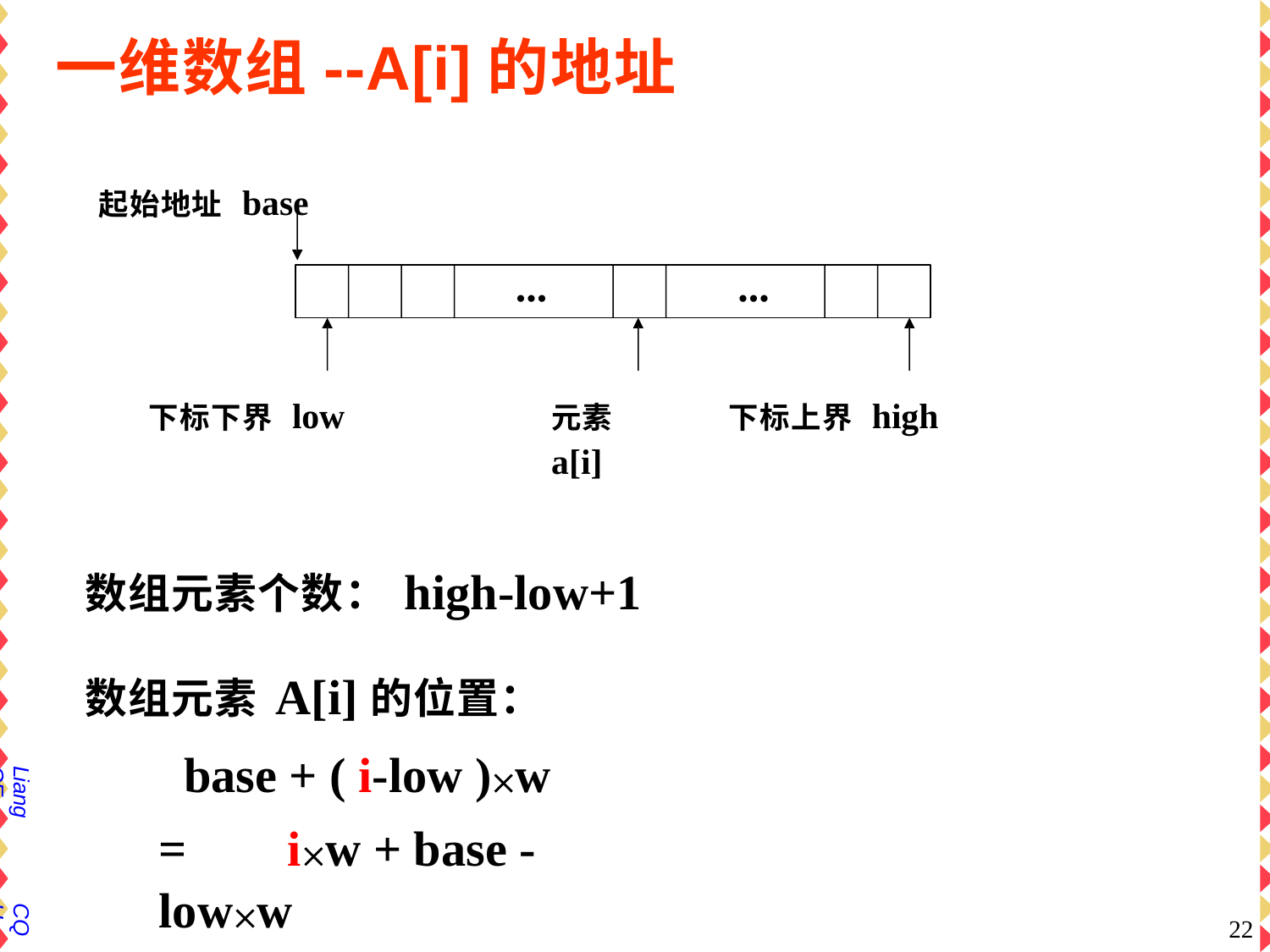

# 一维数组--A[i]的地址
起始地址 base

...
...

下标下界 low
元素a[i]
下标上界 high
数组元素个数：high-low+1  数组元素A[i]的位置：
base + ( i-low )×w
=	i×w + base - low×w	常数C
Liang GE
CQU
22